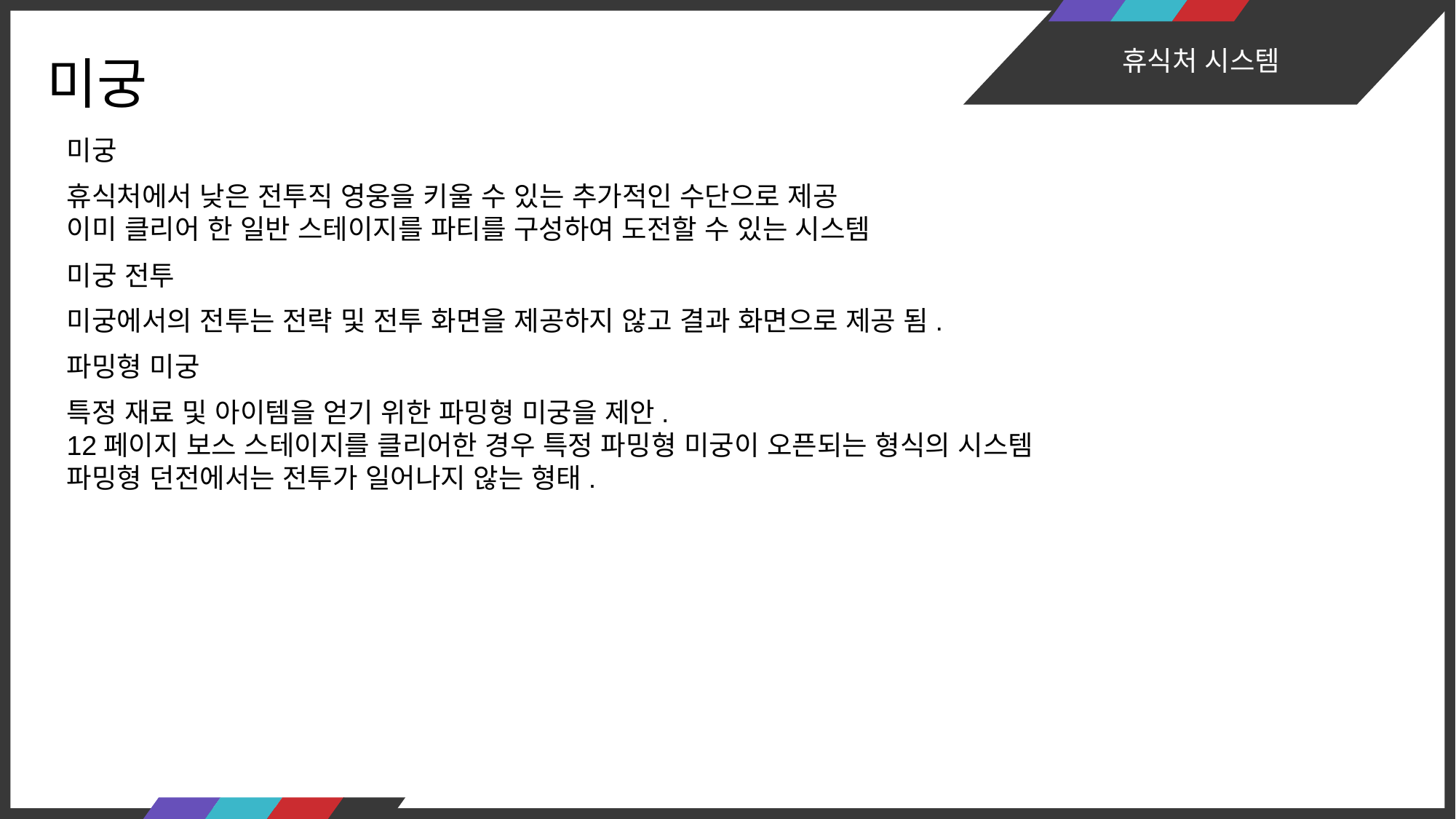

휴식처 시스템
미궁
미궁
휴식처에서 낮은 전투직 영웅을 키울 수 있는 추가적인 수단으로 제공
이미 클리어 한 일반 스테이지를 파티를 구성하여 도전할 수 있는 시스템
미궁 전투
미궁에서의 전투는 전략 및 전투 화면을 제공하지 않고 결과 화면으로 제공 됨.
파밍형 미궁
특정 재료 및 아이템을 얻기 위한 파밍형 미궁을 제안.
12페이지 보스 스테이지를 클리어한 경우 특정 파밍형 미궁이 오픈되는 형식의 시스템
파밍형 던전에서는 전투가 일어나지 않는 형태.